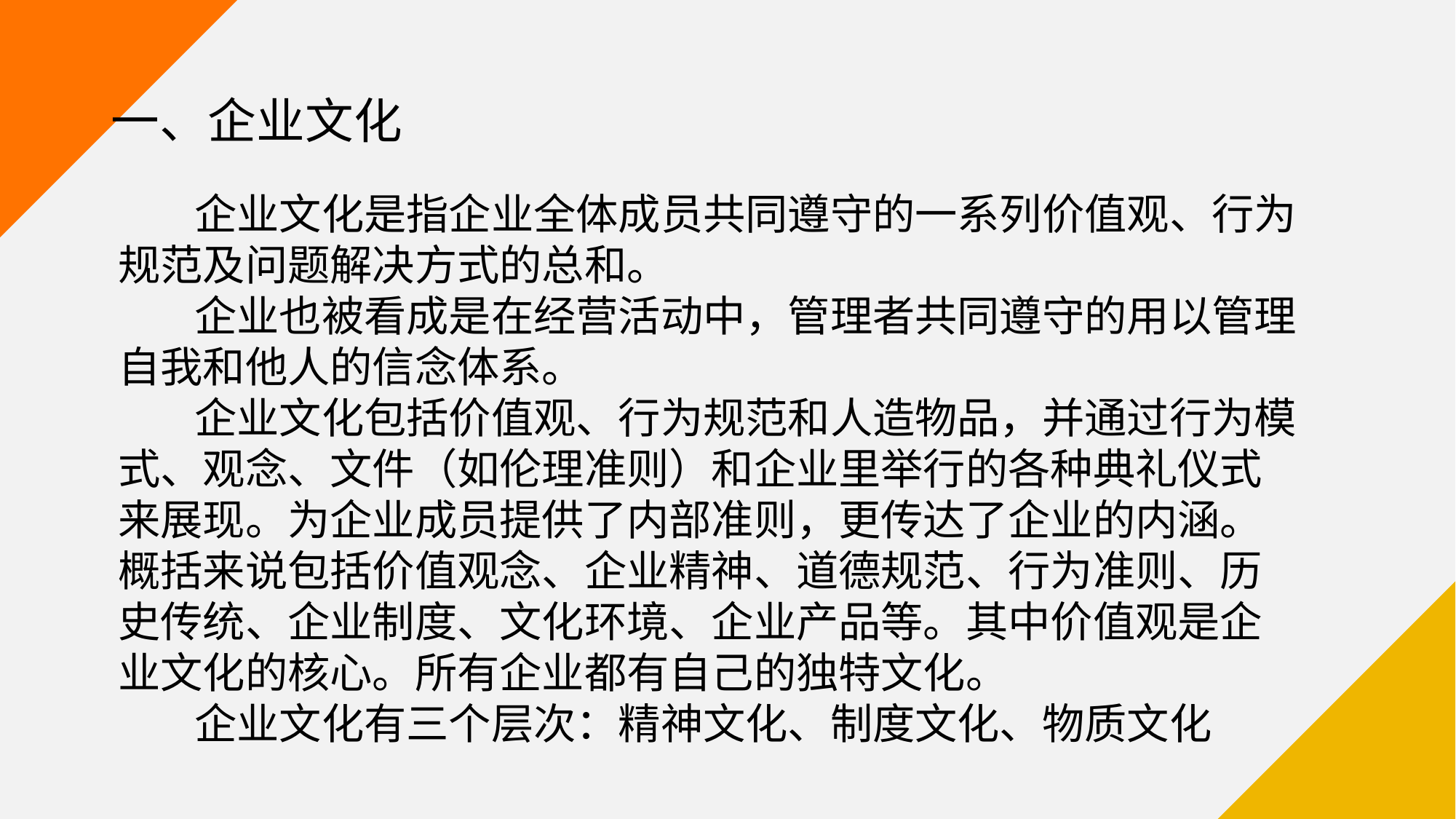

# 一、企业文化
       企业文化是指企业全体成员共同遵守的一系列价值观、行为规范及问题解决方式的总和。
       企业也被看成是在经营活动中，管理者共同遵守的用以管理自我和他人的信念体系。
       企业文化包括价值观、行为规范和人造物品，并通过行为模式、观念、文件（如伦理准则）和企业里举行的各种典礼仪式来展现。为企业成员提供了内部准则，更传达了企业的内涵。概括来说包括价值观念、企业精神、道德规范、行为准则、历史传统、企业制度、文化环境、企业产品等。其中价值观是企业文化的核心。所有企业都有自己的独特文化。
       企业文化有三个层次：精神文化、制度文化、物质文化